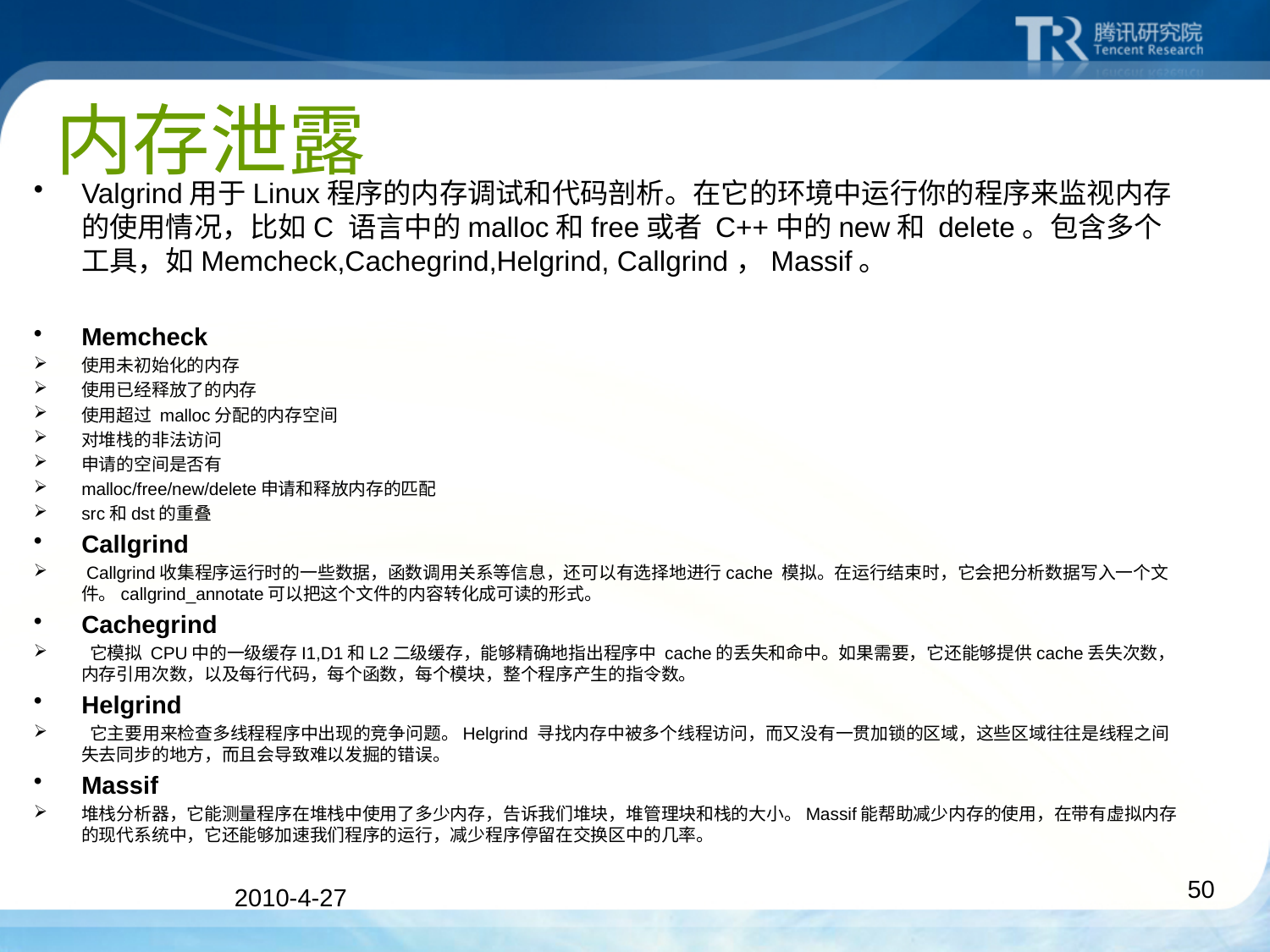

# 内存泄露
Valgrind用于Linux程序的内存调试和代码剖析。在它的环境中运行你的程序来监视内存的使用情况，比如C 语言中的malloc和free或者 C++中的new和 delete。包含多个工具，如Memcheck,Cachegrind,Helgrind, Callgrind，Massif。

Memcheck
使用未初始化的内存
使用已经释放了的内存
使用超过 malloc分配的内存空间
对堆栈的非法访问
申请的空间是否有
malloc/free/new/delete申请和释放内存的匹配
src和dst的重叠
Callgrind
 Callgrind收集程序运行时的一些数据，函数调用关系等信息，还可以有选择地进行cache 模拟。在运行结束时，它会把分析数据写入一个文件。callgrind_annotate可以把这个文件的内容转化成可读的形式。
Cachegrind
 它模拟 CPU中的一级缓存I1,D1和L2二级缓存，能够精确地指出程序中 cache的丢失和命中。如果需要，它还能够提供cache丢失次数，内存引用次数，以及每行代码，每个函数，每个模块，整个程序产生的指令数。
Helgrind
 它主要用来检查多线程程序中出现的竞争问题。Helgrind 寻找内存中被多个线程访问，而又没有一贯加锁的区域，这些区域往往是线程之间失去同步的地方，而且会导致难以发掘的错误。
Massif
堆栈分析器，它能测量程序在堆栈中使用了多少内存，告诉我们堆块，堆管理块和栈的大小。Massif能帮助减少内存的使用，在带有虚拟内存的现代系统中，它还能够加速我们程序的运行，减少程序停留在交换区中的几率。

2010-4-27
50